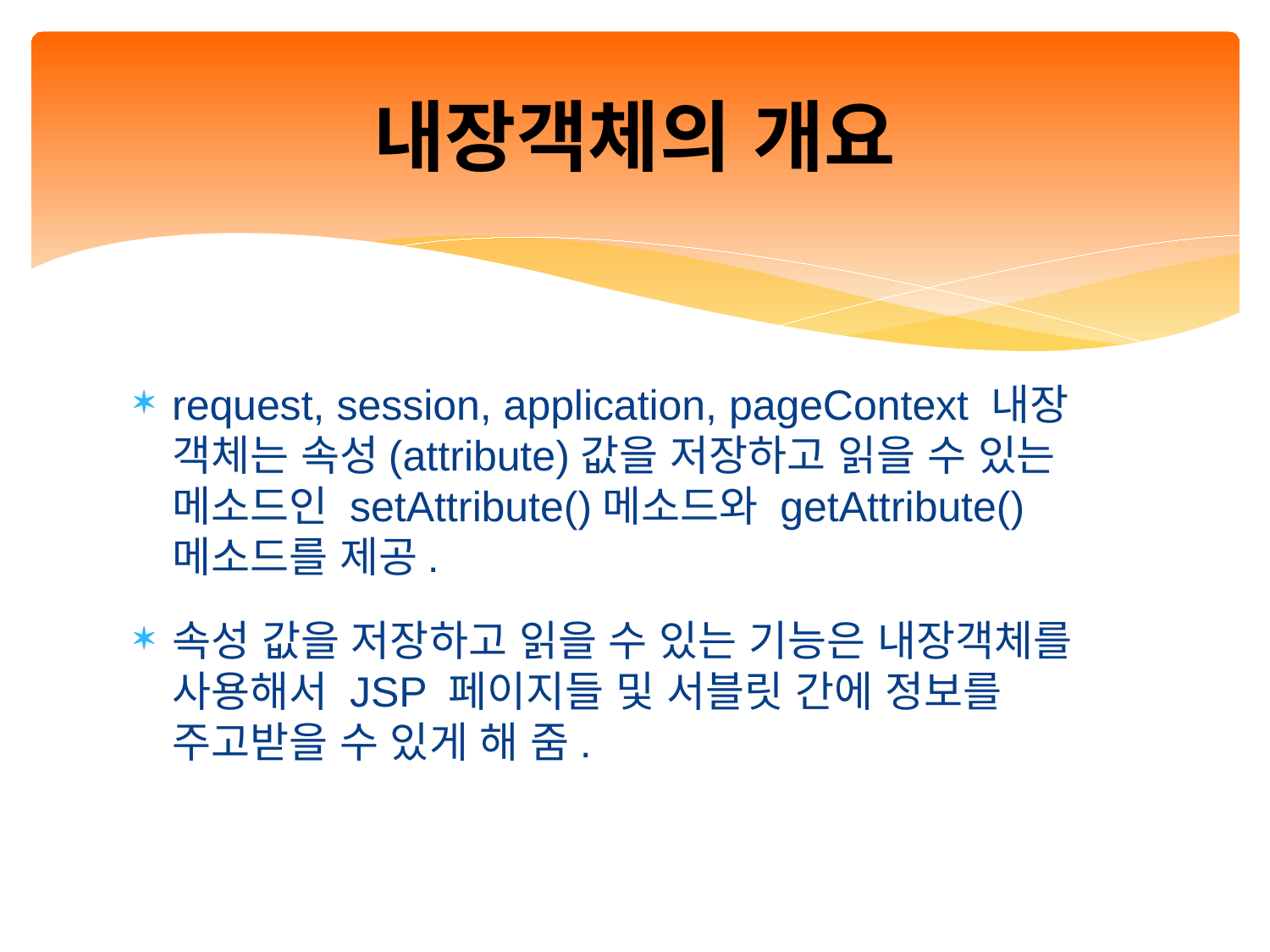

# 내장객체의 개요
request, session, application, pageContext 내장 객체는 속성(attribute)값을 저장하고 읽을 수 있는 메소드인 setAttribute()메소드와 getAttribute()메소드를 제공.

속성 값을 저장하고 읽을 수 있는 기능은 내장객체를 사용해서 JSP 페이지들 및 서블릿 간에 정보를 주고받을 수 있게 해 줌.